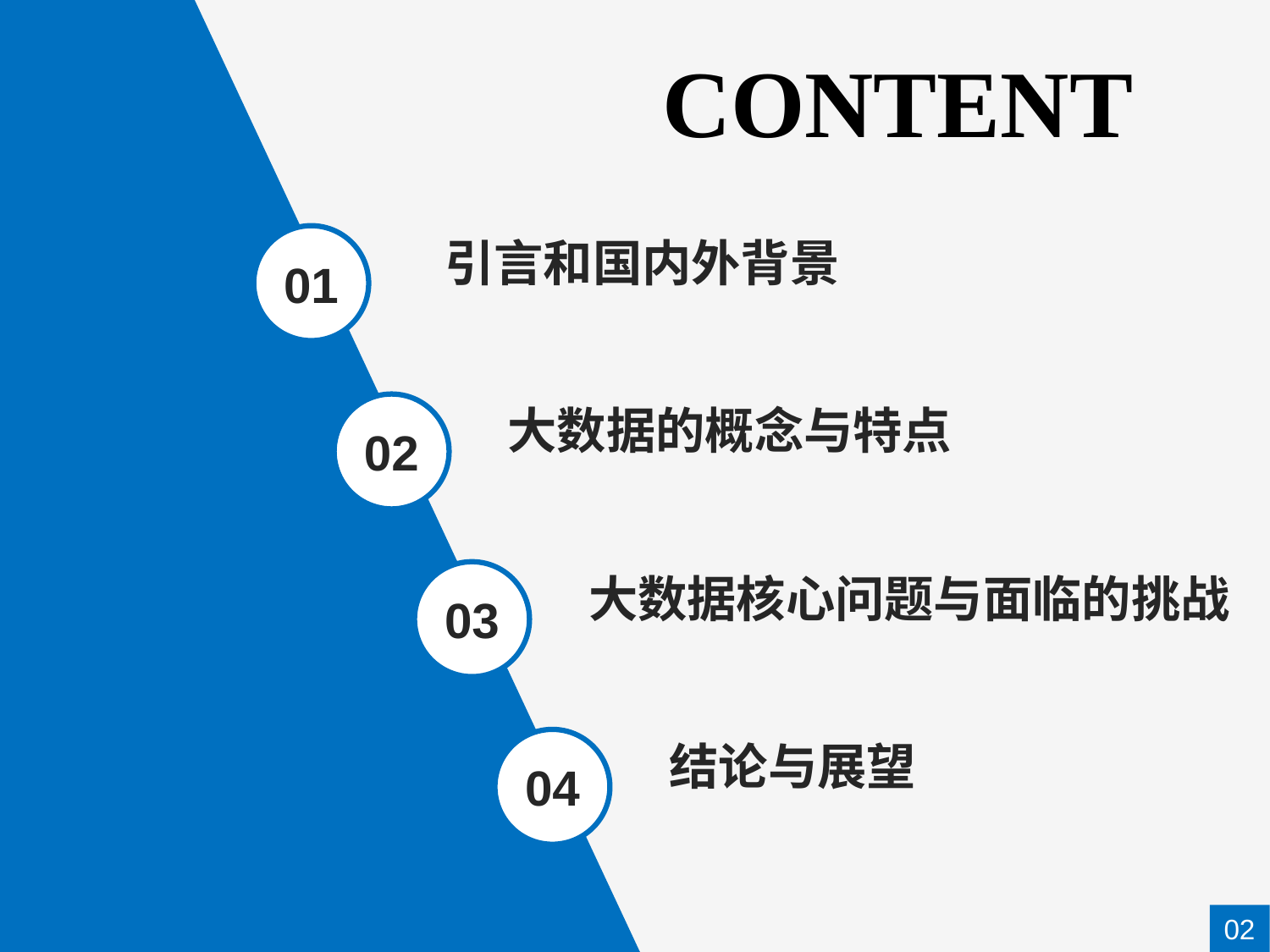

CONTENT

01
 引言和国内外背景
大数据的概念与特点

02
大数据核心问题与面临的挑战

03

04
结论与展望

02